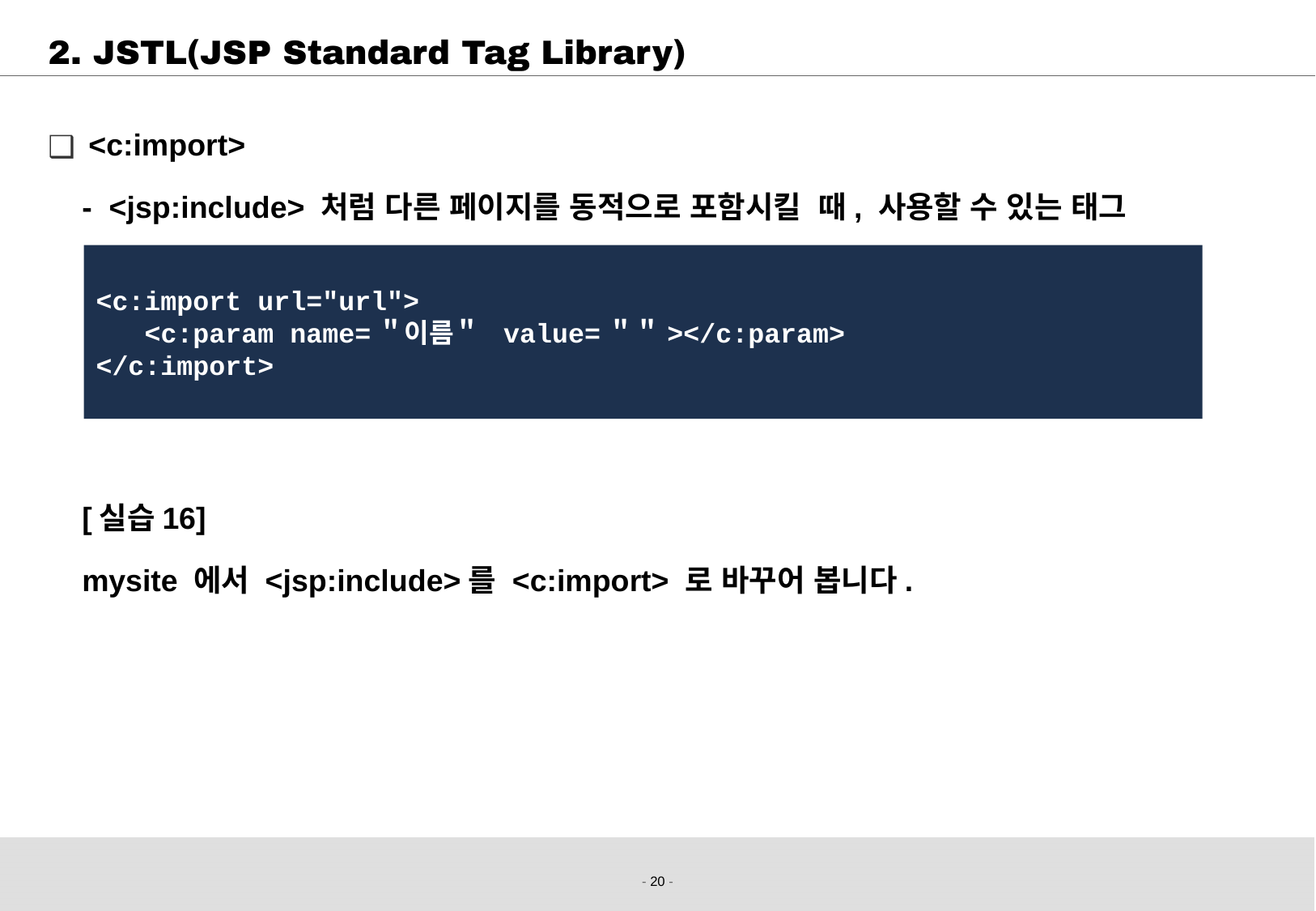

# 2. JSTL(JSP Standard Tag Library)
<c:import>
    -  <jsp:include> 처럼 다른 페이지를 동적으로 포함시킬  때, 사용할 수 있는 태그

    [실습16]
    mysite 에서 <jsp:include>를 <c:import> 로 바꾸어 봅니다.

<c:import url="url">
   <c:param name=＂이름＂ value=＂＂></c:param>
</c:import>